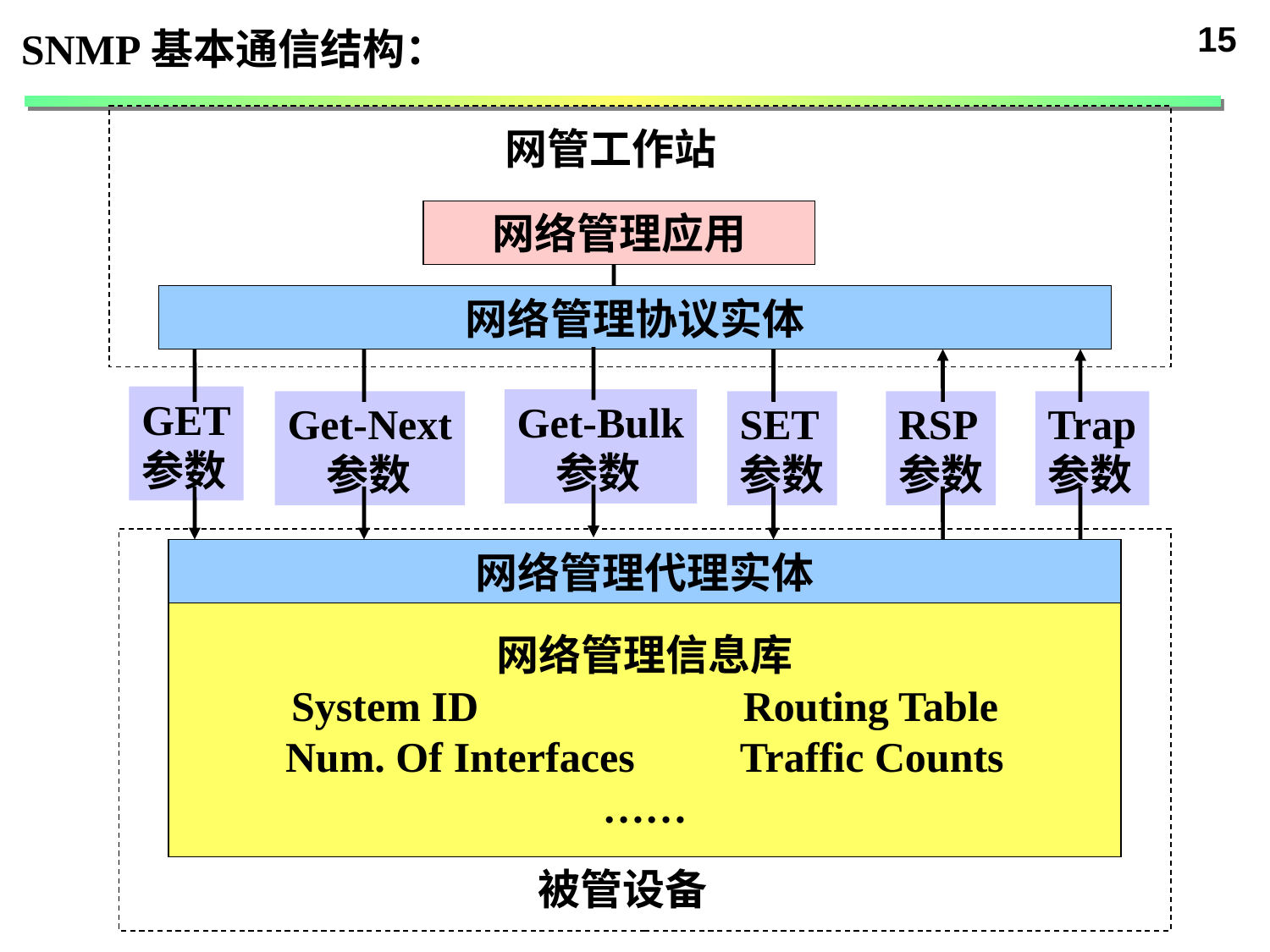

15
SNMP基本通信结构：

网管工作站
网络管理应用

网络管理协议实体

GET
参数
Get-Bulk
   参数
Get-Next
   参数
SET
参数
RSP
参数
Trap
参数

网络管理代理实体
网络管理信息库
System ID                         Routing Table
Num. Of Interfaces          Traffic Counts
……
被管设备